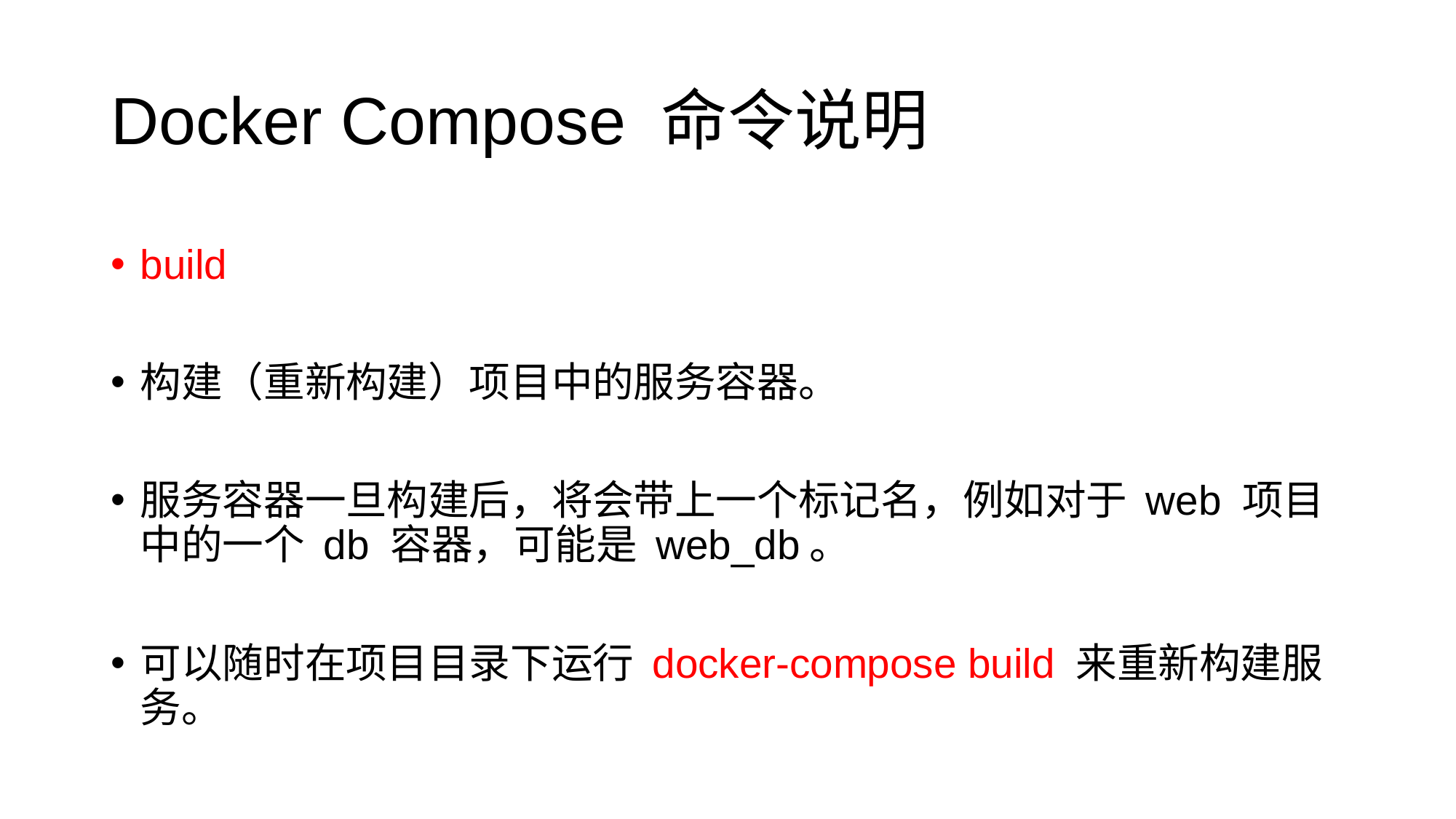

# Docker Compose 命令说明
build

构建（重新构建）项目中的服务容器。

服务容器一旦构建后，将会带上一个标记名，例如对于 web 项目中的一个 db 容器，可能是 web_db。

可以随时在项目目录下运行 docker-compose build 来重新构建服务。